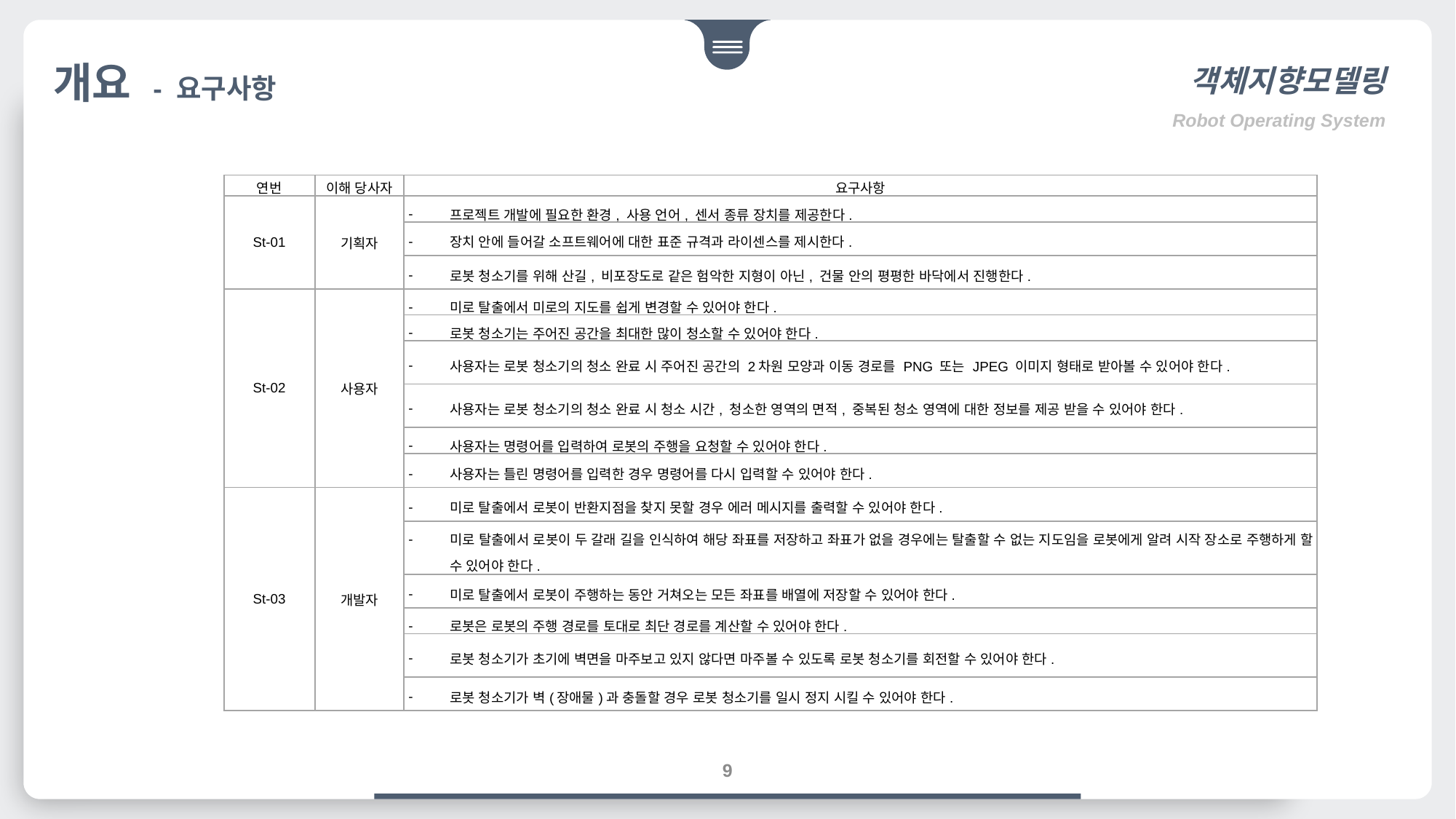

개요 - 요구사항
객체지향모델링
Robot Operating System
| 연번 | 이해 당사자 | 요구사항 |
| --- | --- | --- |
| St-01 | 기획자 | 프로젝트 개발에 필요한 환경, 사용 언어, 센서 종류 장치를 제공한다. |
|  |  | 장치 안에 들어갈 소프트웨어에 대한 표준 규격과 라이센스를 제시한다. |
|  |  | 로봇 청소기를 위해 산길, 비포장도로 같은 험악한 지형이 아닌, 건물 안의 평평한 바닥에서 진행한다. |
| St-02 | 사용자 | 미로 탈출에서 미로의 지도를 쉽게 변경할 수 있어야 한다. |
|  |  | 로봇 청소기는 주어진 공간을 최대한 많이 청소할 수 있어야 한다. |
|  |  | 사용자는 로봇 청소기의 청소 완료 시 주어진 공간의 2차원 모양과 이동 경로를 PNG 또는 JPEG 이미지 형태로 받아볼 수 있어야 한다. |
|  |  | 사용자는 로봇 청소기의 청소 완료 시 청소 시간, 청소한 영역의 면적, 중복된 청소 영역에 대한 정보를 제공 받을 수 있어야 한다. |
|  |  | 사용자는 명령어를 입력하여 로봇의 주행을 요청할 수 있어야 한다. |
|  |  | 사용자는 틀린 명령어를 입력한 경우 명령어를 다시 입력할 수 있어야 한다. |
| St-03 | 개발자 | 미로 탈출에서 로봇이 반환지점을 찾지 못할 경우 에러 메시지를 출력할 수 있어야 한다. |
|  |  | 미로 탈출에서 로봇이 두 갈래 길을 인식하여 해당 좌표를 저장하고 좌표가 없을 경우에는 탈출할 수 없는 지도임을 로봇에게 알려 시작 장소로 주행하게 할 수 있어야 한다. |
|  |  | 미로 탈출에서 로봇이 주행하는 동안 거쳐오는 모든 좌표를 배열에 저장할 수 있어야 한다. |
|  |  | 로봇은 로봇의 주행 경로를 토대로 최단 경로를 계산할 수 있어야 한다. |
|  |  | 로봇 청소기가 초기에 벽면을 마주보고 있지 않다면 마주볼 수 있도록 로봇 청소기를 회전할 수 있어야 한다. |
|  |  | 로봇 청소기가 벽(장애물)과 충돌할 경우 로봇 청소기를 일시 정지 시킬 수 있어야 한다. |
9